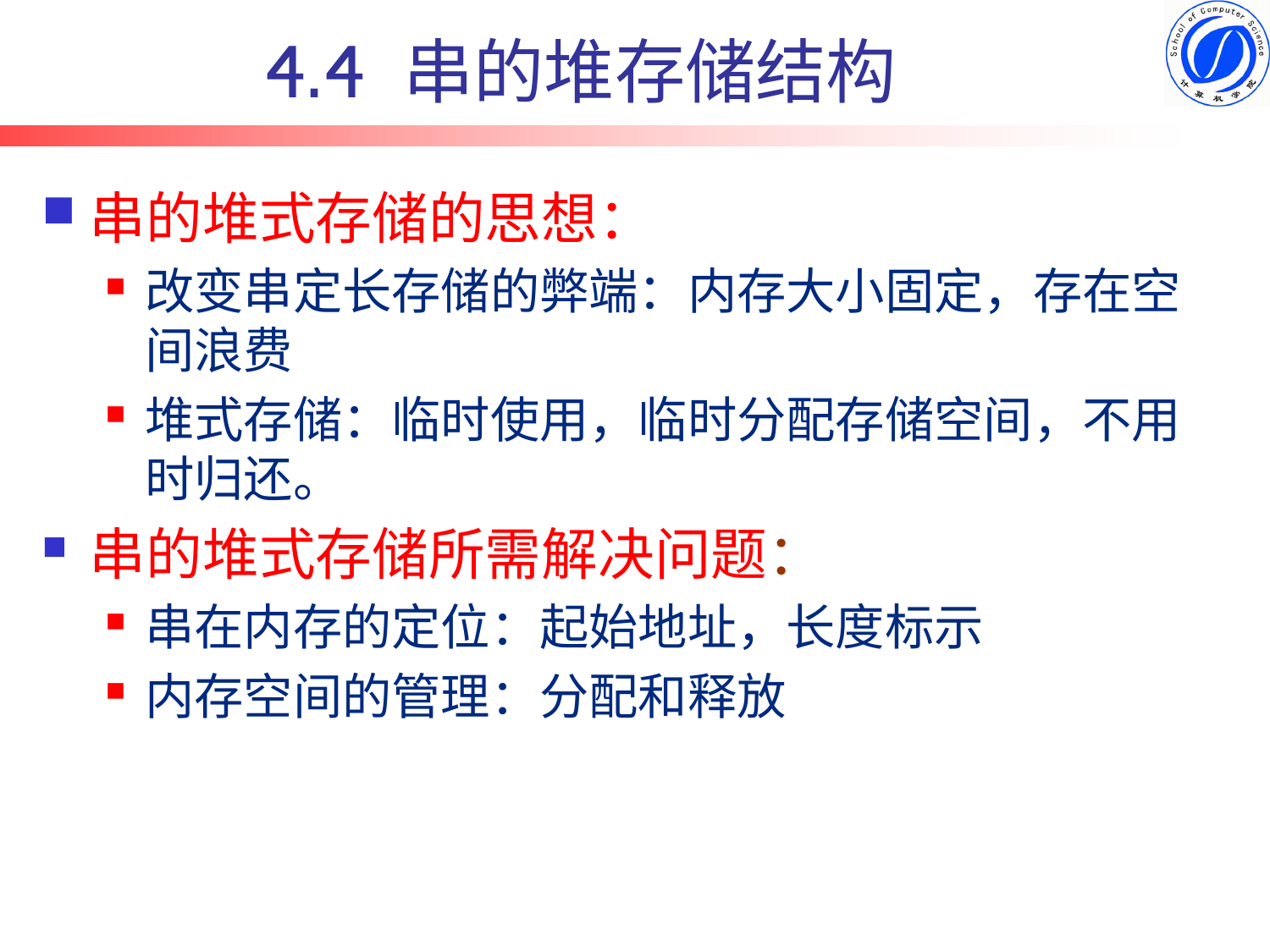

4.4 串的堆存储结构
串的堆式存储的思想：
改变串定长存储的弊端：内存大小固定，存在空间浪费
堆式存储：临时使用，临时分配存储空间，不用时归还。
串的堆式存储所需解决问题：
串在内存的定位：起始地址，长度标示
内存空间的管理：分配和释放